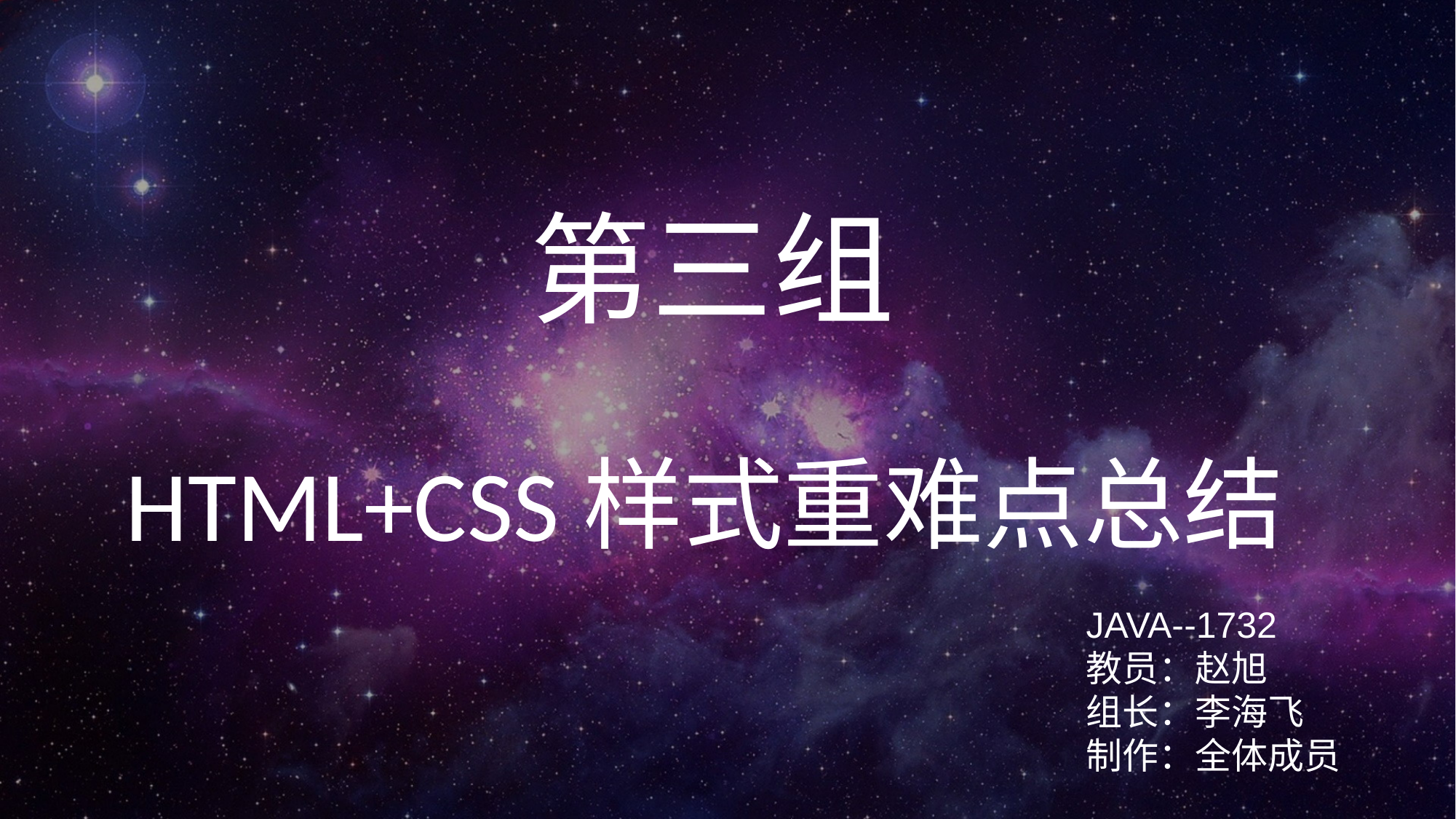

# 第三组
HTML+CSS样式重难点总结
JAVA--1732
教员：赵旭
组长：李海飞
制作：全体成员